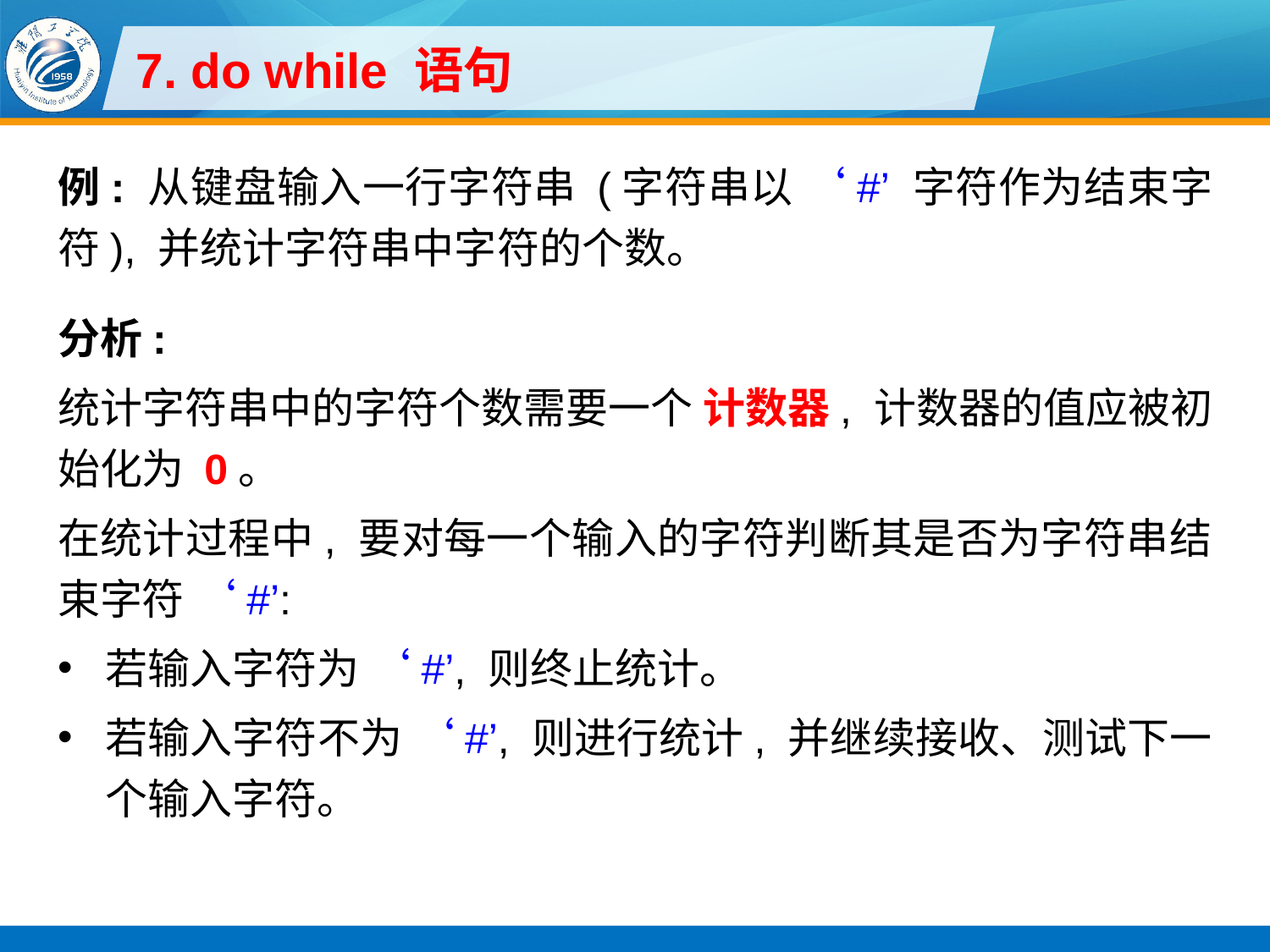

# 7. do while 语句
例: 从键盘输入一行字符串 (字符串以 ‘#’ 字符作为结束字符), 并统计字符串中字符的个数。
分析:
统计字符串中的字符个数需要一个 计数器, 计数器的值应被初始化为 0。
在统计过程中, 要对每一个输入的字符判断其是否为字符串结束字符 ‘#’:
若输入字符为 ‘#’, 则终止统计。
若输入字符不为 ‘#’, 则进行统计, 并继续接收、测试下一个输入字符。